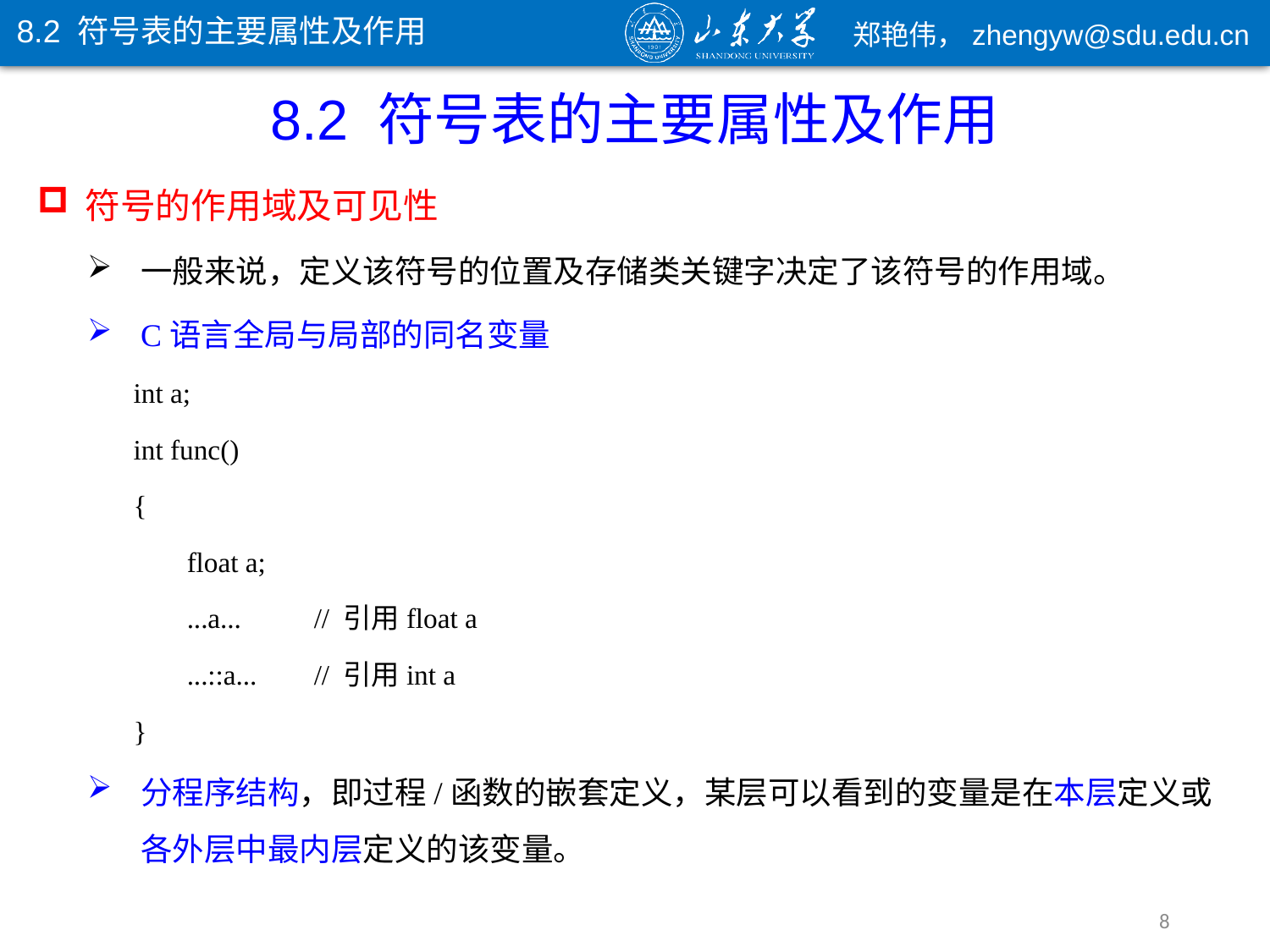

8.2 符号表的主要属性及作用
8.2 符号表的主要属性及作用
符号的作用域及可见性
一般来说，定义该符号的位置及存储类关键字决定了该符号的作用域。
C语言全局与局部的同名变量
int a;
int func()
{
float a;
...a...	// 引用float a
...::a...	// 引用int a
}
分程序结构，即过程/函数的嵌套定义，某层可以看到的变量是在本层定义或各外层中最内层定义的该变量。
8